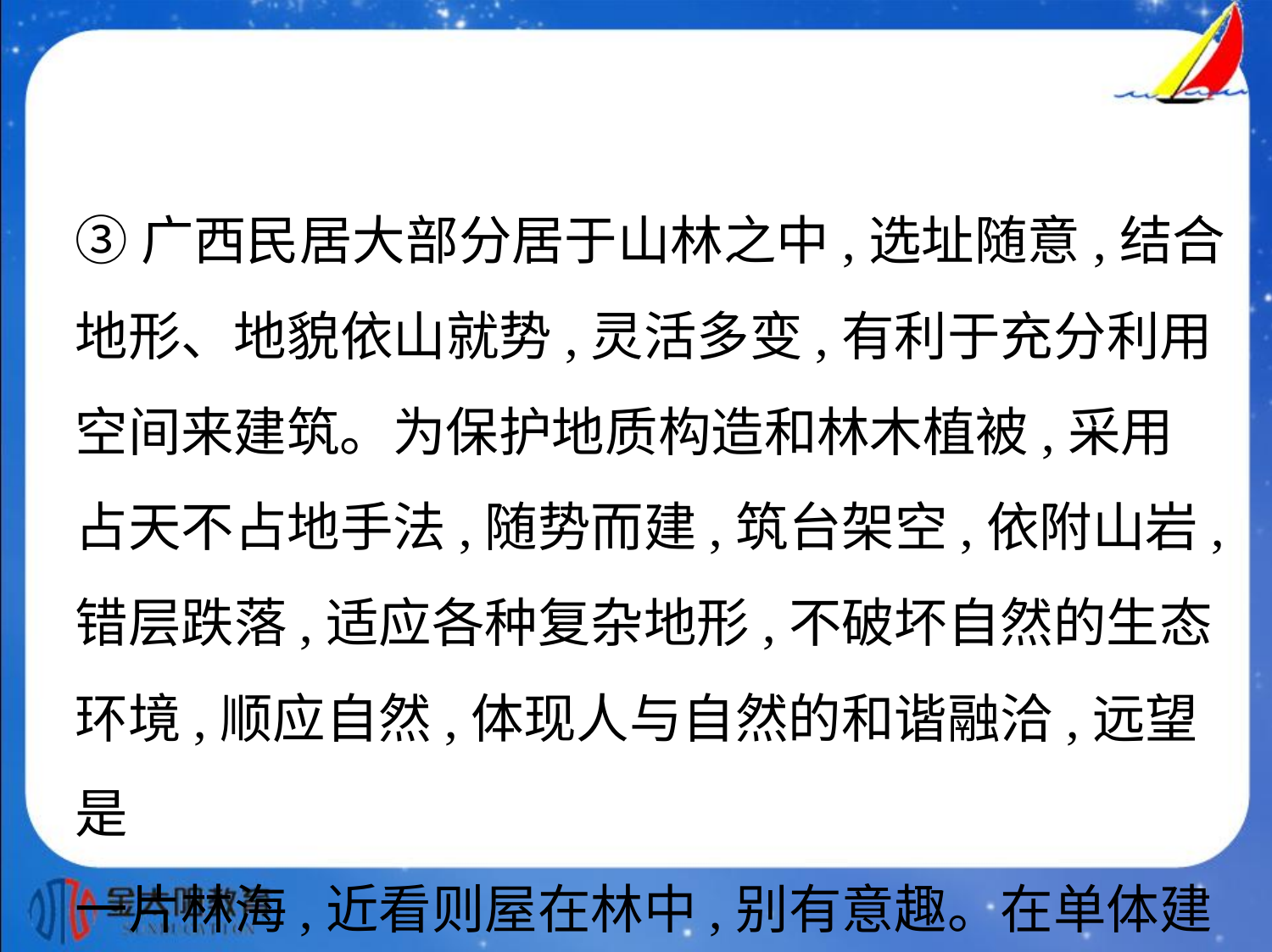

③广西民居大部分居于山林之中,选址随意,结合
地形、地貌依山就势,灵活多变,有利于充分利用
空间来建筑。为保护地质构造和林木植被,采用
占天不占地手法,随势而建,筑台架空,依附山岩,
错层跌落,适应各种复杂地形,不破坏自然的生态
环境,顺应自然,体现人与自然的和谐融洽,远望是
一片林海,近看则屋在林中,别有意趣。在单体建